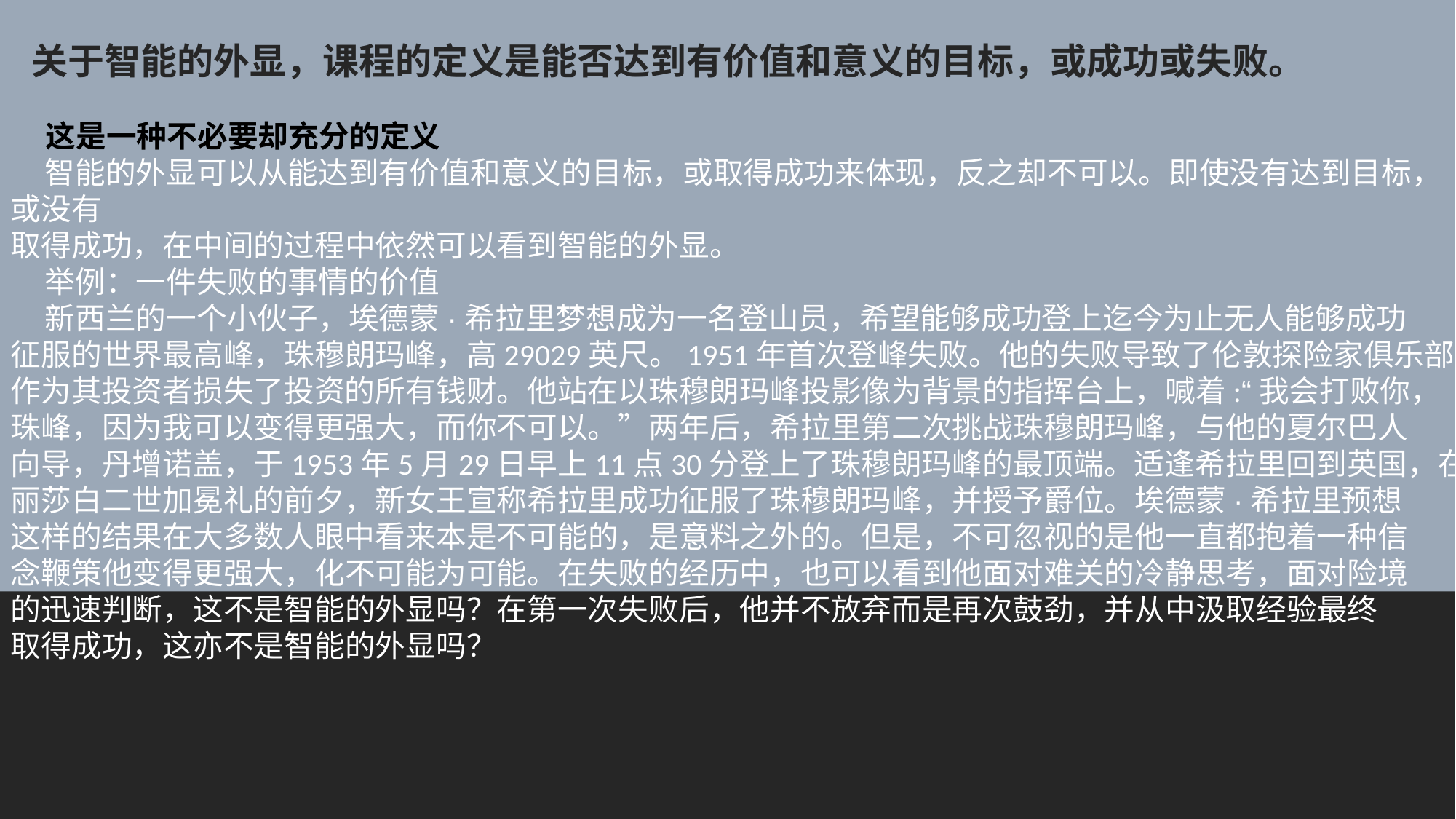

关于智能的外显，课程的定义是能否达到有价值和意义的目标，或成功或失败。
    这是一种不必要却充分的定义
    智能的外显可以从能达到有价值和意义的目标，或取得成功来体现，反之却不可以。即使没有达到目标，
或没有
取得成功，在中间的过程中依然可以看到智能的外显。
    举例：一件失败的事情的价值
    新西兰的一个小伙子，埃德蒙·希拉里梦想成为一名登山员，希望能够成功登上迄今为止无人能够成功
征服的世界最高峰，珠穆朗玛峰，高29029英尺。1951年首次登峰失败。他的失败导致了伦敦探险家俱乐部
作为其投资者损失了投资的所有钱财。他站在以珠穆朗玛峰投影像为背景的指挥台上，喊着:“我会打败你，
珠峰，因为我可以变得更强大，而你不可以。”两年后，希拉里第二次挑战珠穆朗玛峰，与他的夏尔巴人
向导，丹增诺盖，于1953年5月29日早上11点30分登上了珠穆朗玛峰的最顶端。适逢希拉里回到英国，在伊
丽莎白二世加冕礼的前夕，新女王宣称希拉里成功征服了珠穆朗玛峰，并授予爵位。埃德蒙·希拉里预想
这样的结果在大多数人眼中看来本是不可能的，是意料之外的。但是，不可忽视的是他一直都抱着一种信
念鞭策他变得更强大，化不可能为可能。在失败的经历中，也可以看到他面对难关的冷静思考，面对险境
的迅速判断，这不是智能的外显吗？在第一次失败后，他并不放弃而是再次鼓劲，并从中汲取经验最终
取得成功，这亦不是智能的外显吗？